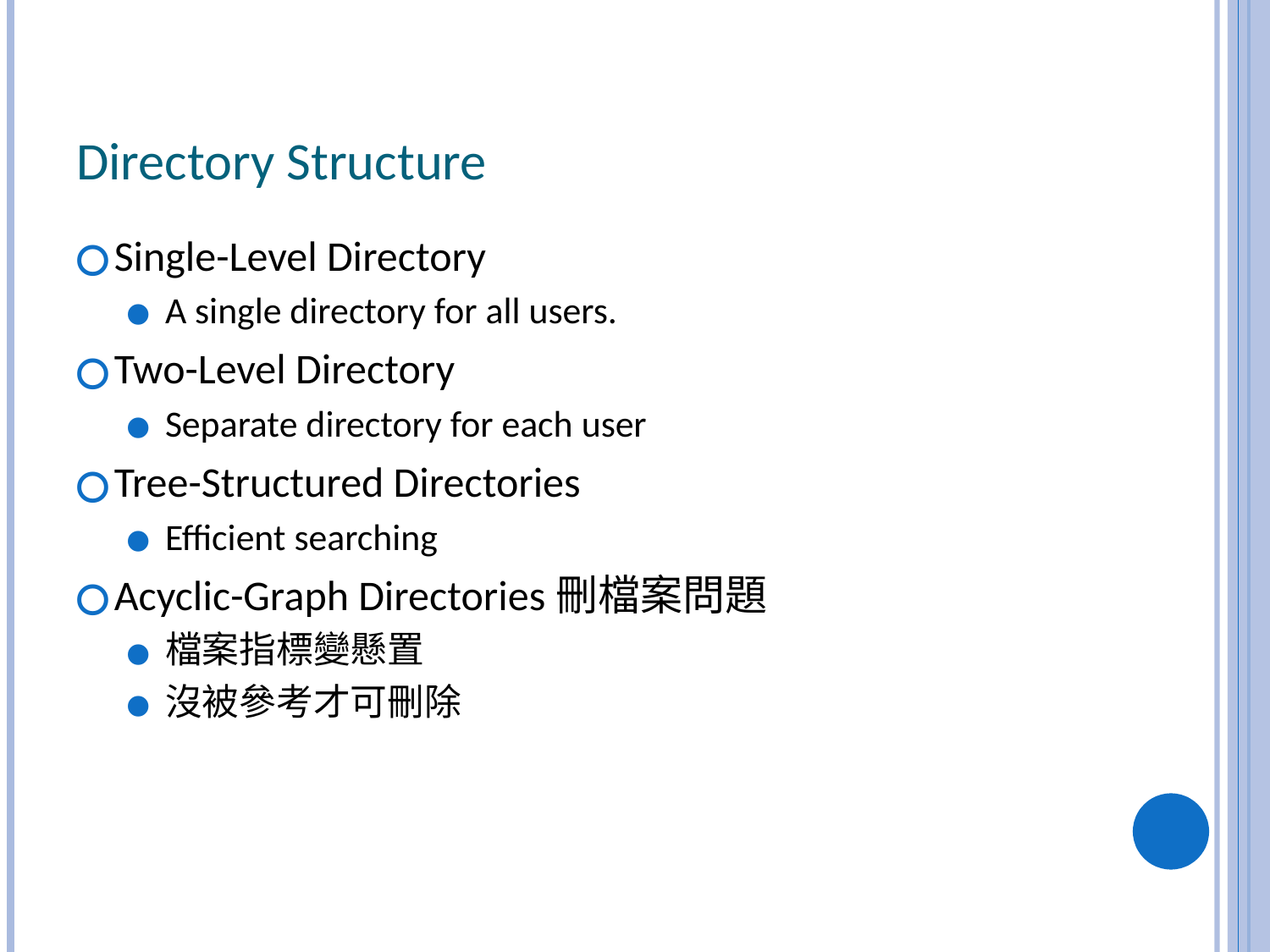

# Directory Structure
Single-Level Directory
A single directory for all users.
Two-Level Directory
Separate directory for each user
Tree-Structured Directories
Efficient searching
Acyclic-Graph Directories刪檔案問題
檔案指標變懸置
沒被參考才可刪除